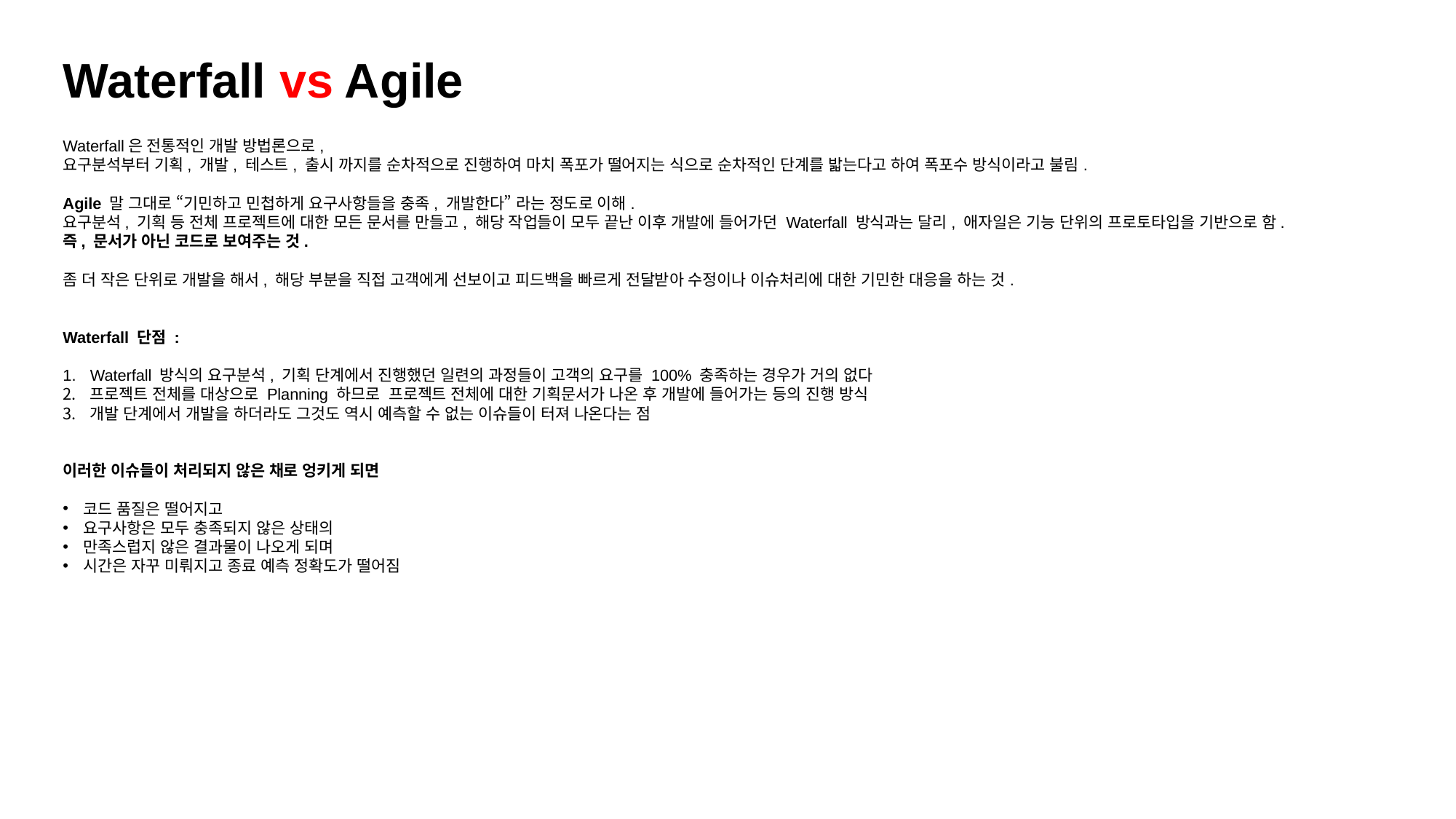

# Waterfall vs Agile
Waterfall은 전통적인 개발 방법론으로,
요구분석부터 기획, 개발, 테스트, 출시 까지를 순차적으로 진행하여 마치 폭포가 떨어지는 식으로 순차적인 단계를 밟는다고 하여 폭포수 방식이라고 불림.

Agile 말 그대로 “기민하고 민첩하게 요구사항들을 충족, 개발한다” 라는 정도로 이해.
요구분석, 기획 등 전체 프로젝트에 대한 모든 문서를 만들고, 해당 작업들이 모두 끝난 이후 개발에 들어가던 Waterfall 방식과는 달리, 애자일은 기능 단위의 프로토타입을 기반으로 함.
즉, 문서가 아닌 코드로 보여주는 것.

좀 더 작은 단위로 개발을 해서, 해당 부분을 직접 고객에게 선보이고 피드백을 빠르게 전달받아 수정이나 이슈처리에 대한 기민한 대응을 하는 것.

Waterfall 단점 :

Waterfall 방식의 요구분석, 기획 단계에서 진행했던 일련의 과정들이 고객의 요구를 100% 충족하는 경우가 거의 없다
프로젝트 전체를 대상으로 Planning 하므로  프로젝트 전체에 대한 기획문서가 나온 후 개발에 들어가는 등의 진행 방식
개발 단계에서 개발을 하더라도 그것도 역시 예측할 수 없는 이슈들이 터져 나온다는 점

이러한 이슈들이 처리되지 않은 채로 엉키게 되면

코드 품질은 떨어지고
요구사항은 모두 충족되지 않은 상태의
만족스럽지 않은 결과물이 나오게 되며
시간은 자꾸 미뤄지고 종료 예측 정확도가 떨어짐